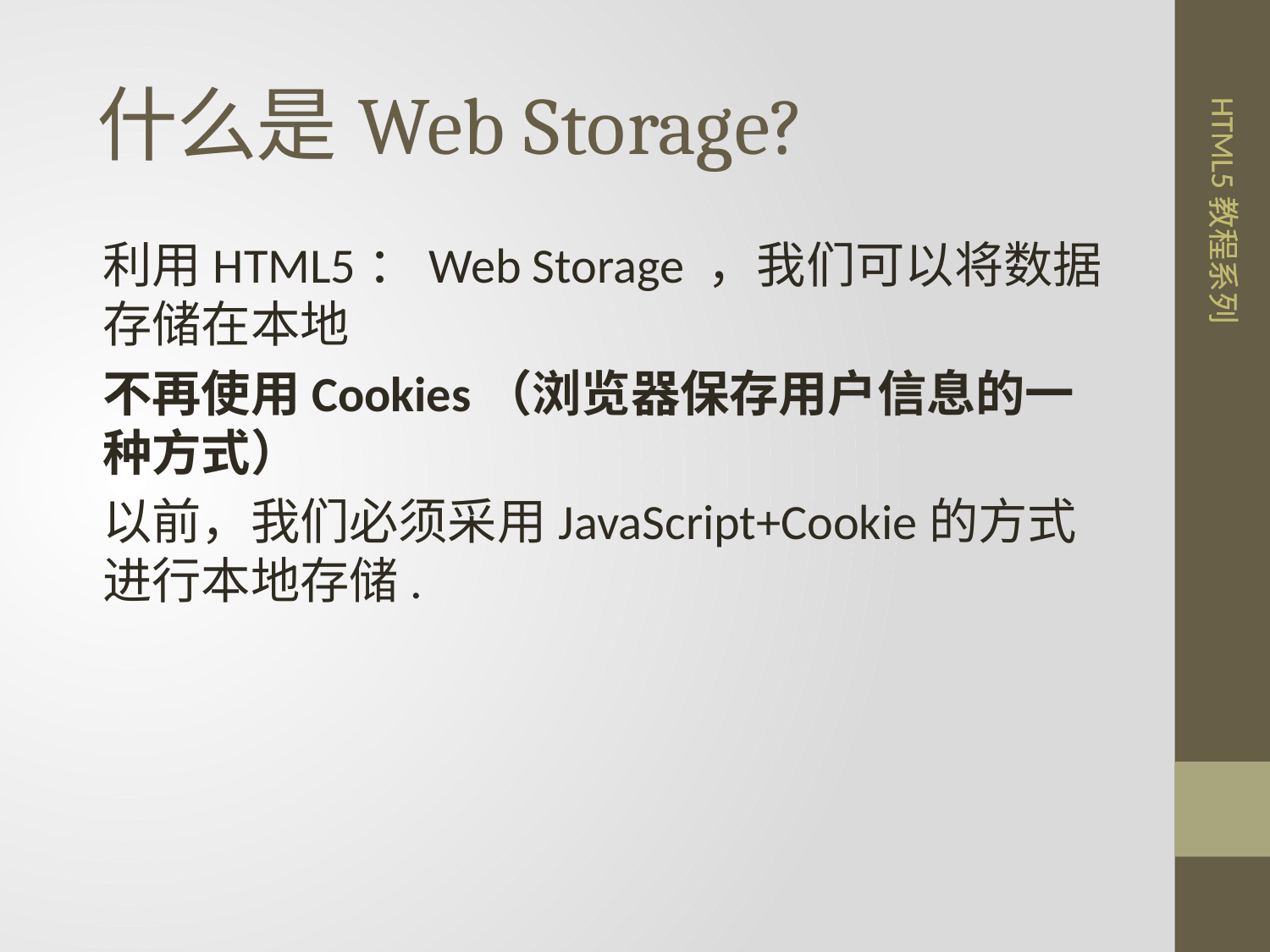

# 什么是Web Storage?
利用HTML5：Web Storage ，我们可以将数据存储在本地
不再使用Cookies（浏览器保存用户信息的一种方式）
以前，我们必须采用JavaScript+Cookie的方式进行本地存储.